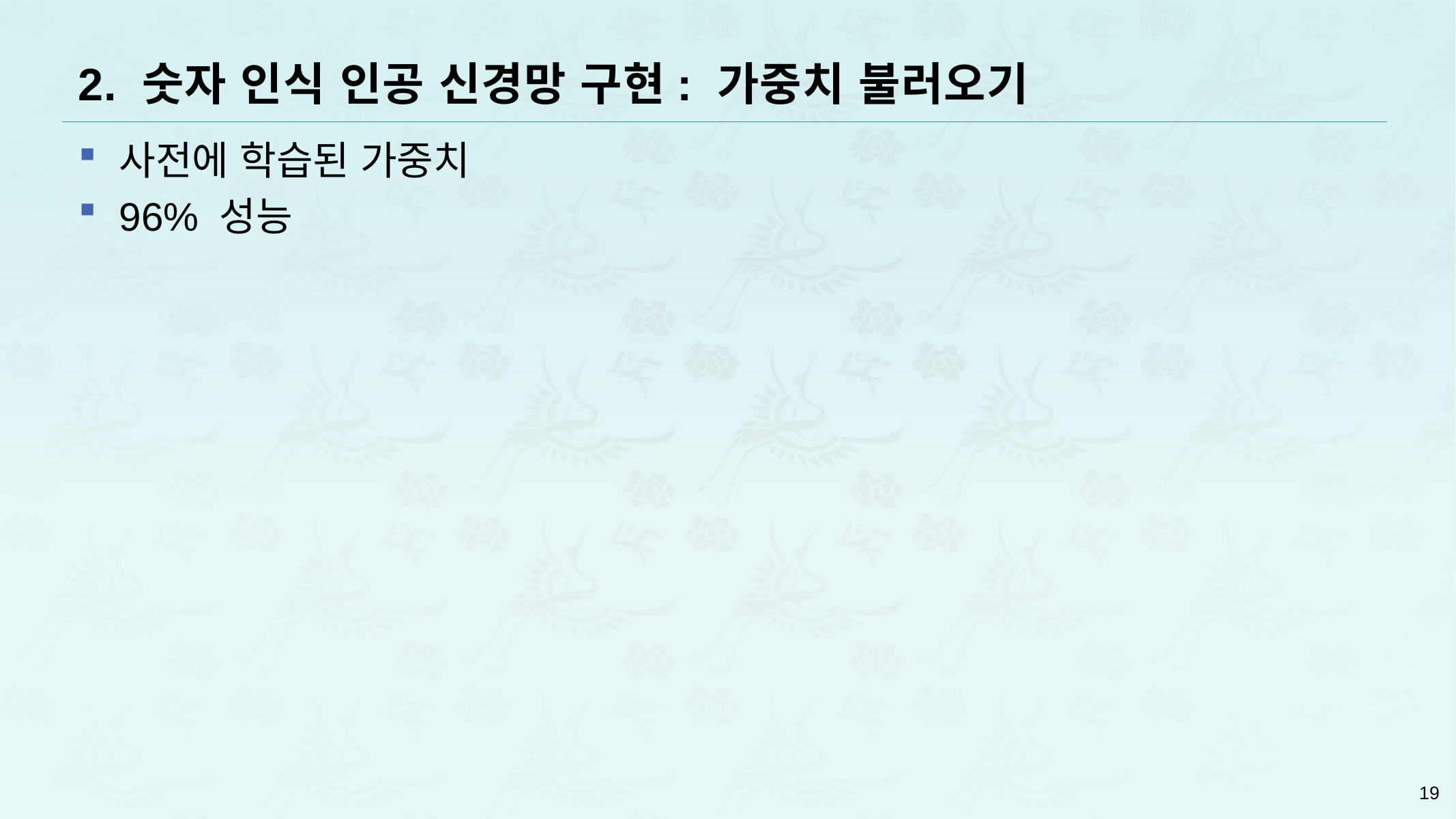

# 2. 숫자 인식 인공 신경망 구현: 가중치 불러오기
사전에 학습된 가중치
96% 성능

19